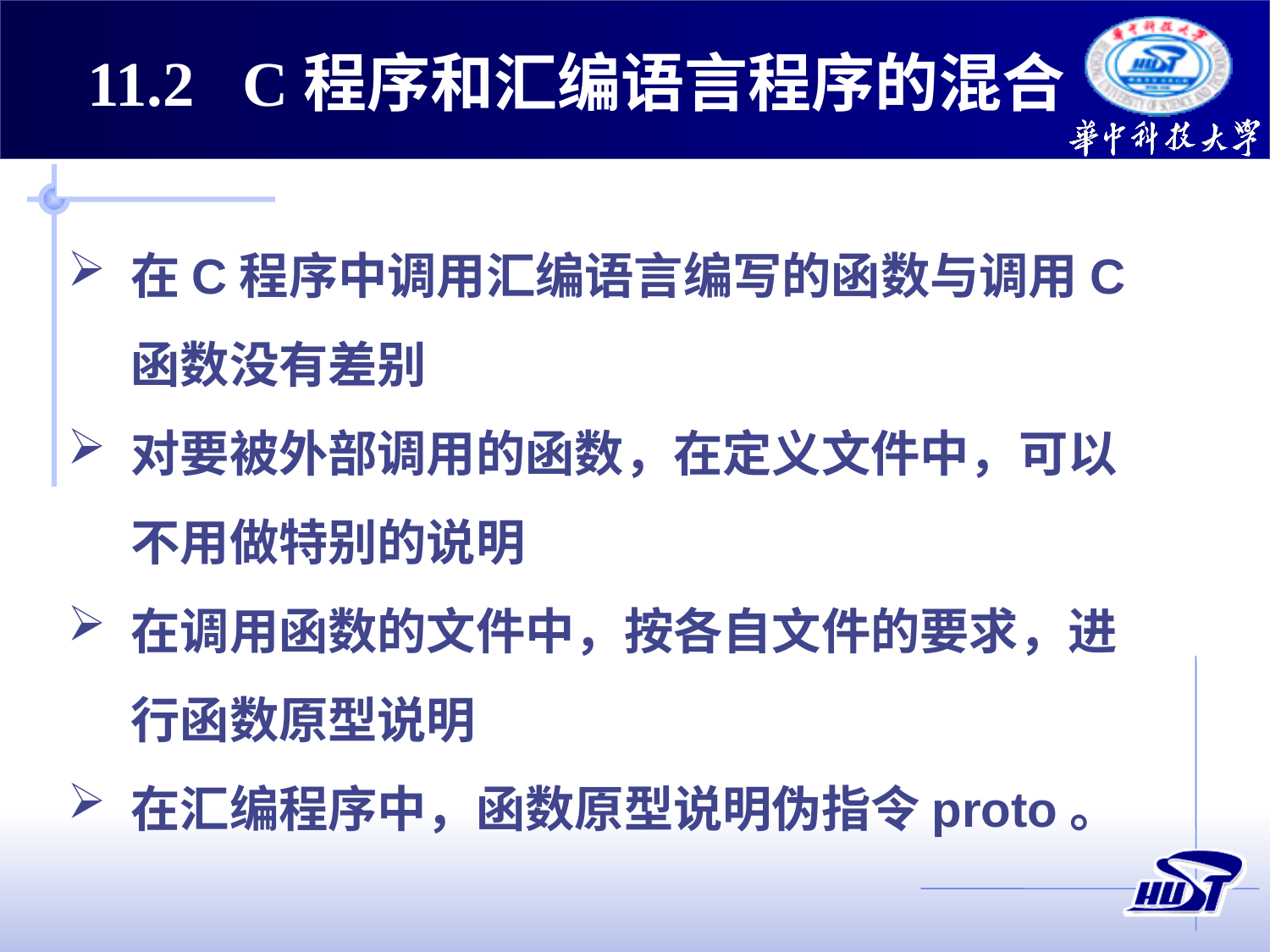

11.2   C程序和汇编语言程序的混合
在C程序中调用汇编语言编写的函数与调用C函数没有差别
对要被外部调用的函数，在定义文件中，可以不用做特别的说明
在调用函数的文件中，按各自文件的要求，进行函数原型说明
在汇编程序中，函数原型说明伪指令proto。